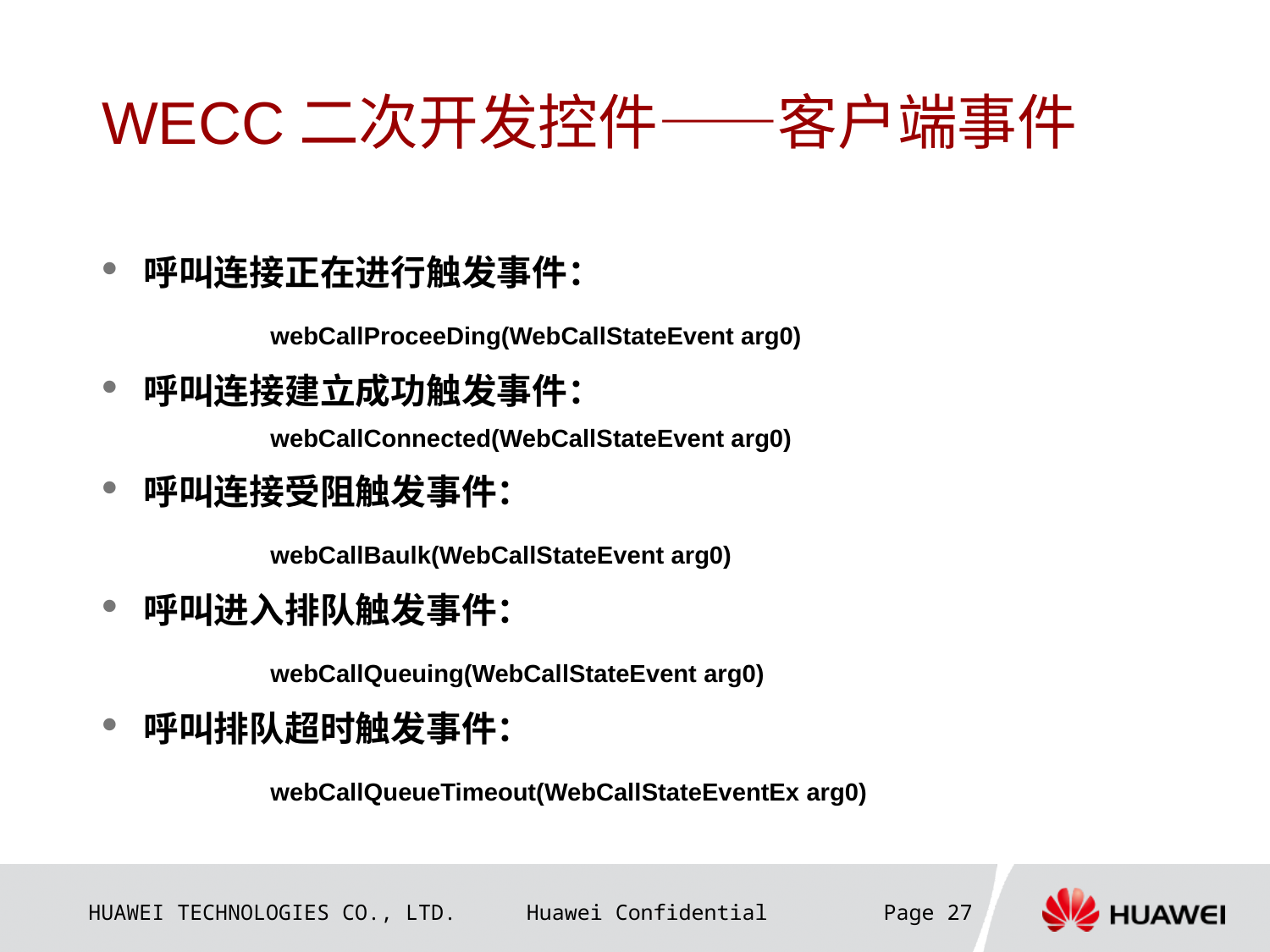

# WECC二次开发控件——客户端事件
呼叫连接正在进行触发事件：
		webCallProceeDing(WebCallStateEvent arg0)
呼叫连接建立成功触发事件：
		webCallConnected(WebCallStateEvent arg0)
呼叫连接受阻触发事件：
		webCallBaulk(WebCallStateEvent arg0)
呼叫进入排队触发事件：
		webCallQueuing(WebCallStateEvent arg0)
呼叫排队超时触发事件：
		webCallQueueTimeout(WebCallStateEventEx arg0)

Page 27